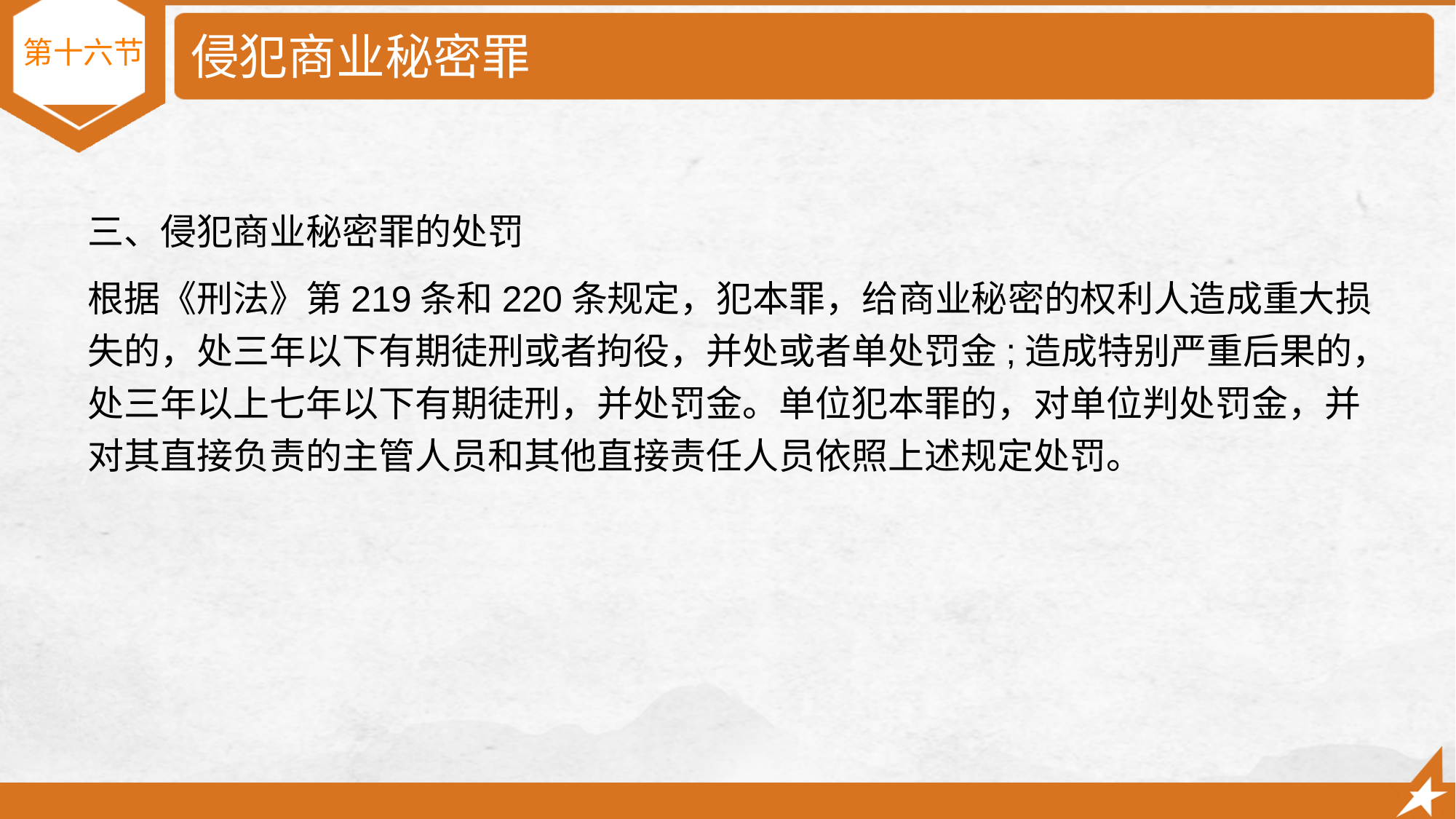

# 侵犯商业秘密罪
 第十六节

三、侵犯商业秘密罪的处罚
根据《刑法》第219条和220条规定，犯本罪，给商业秘密的权利人造成重大损失的，处三年以下有期徒刑或者拘役，并处或者单处罚金;造成特别严重后果的，处三年以上七年以下有期徒刑，并处罚金。单位犯本罪的，对单位判处罚金，并对其直接负责的主管人员和其他直接责任人员依照上述规定处罚。